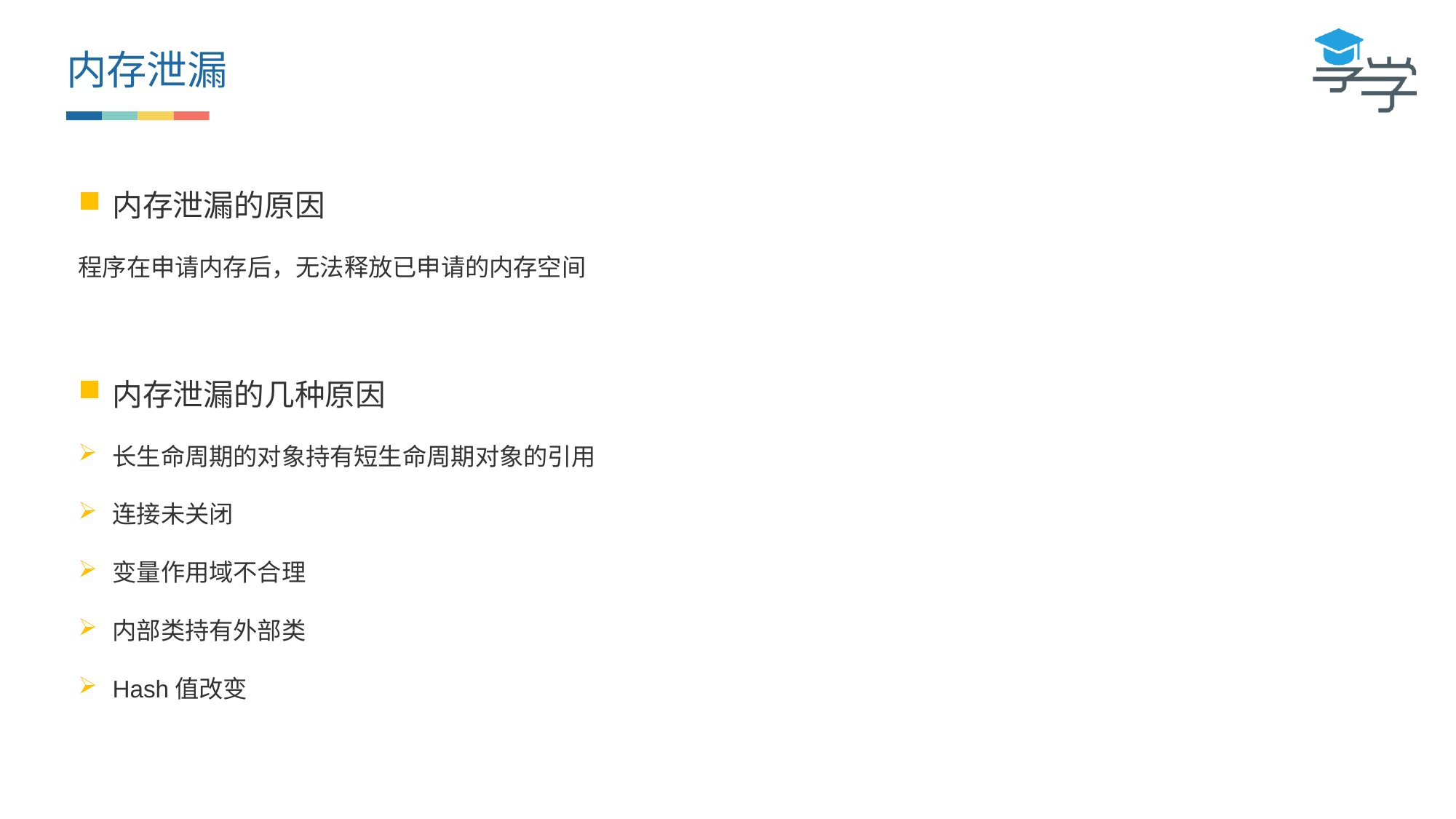

内存泄漏

内存泄漏的原因
程序在申请内存后，无法释放已申请的内存空间

内存泄漏的几种原因
长生命周期的对象持有短生命周期对象的引用
连接未关闭
变量作用域不合理
内部类持有外部类
Hash值改变